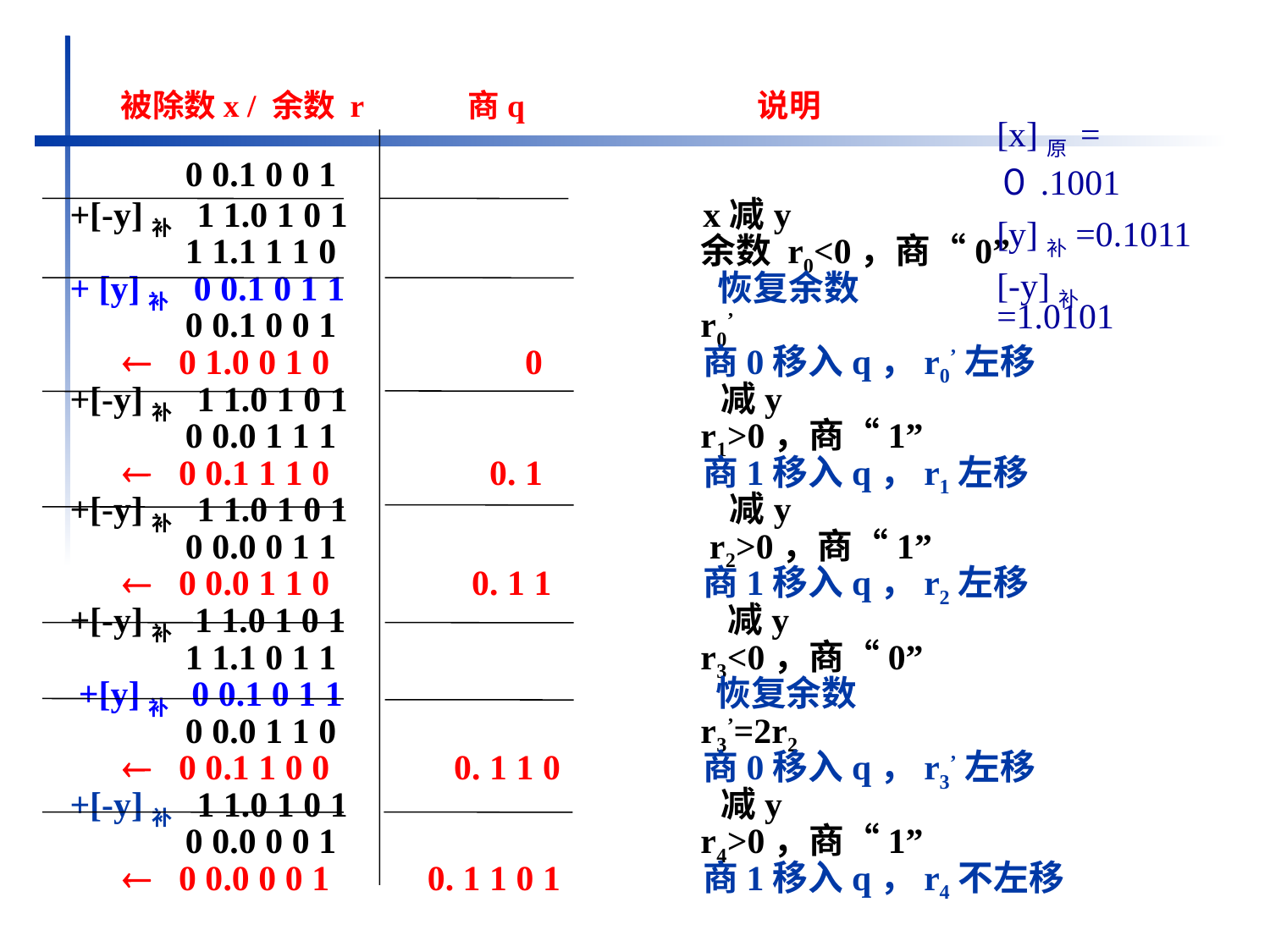

被除数x / 余数 r            商q                            说明
[x]原 =０.1001
[y]补=0.1011
[-y]补=1.0101

             0 0.1 0 0 1
+[-y]补  1 1.0 1 0 1                                        x减y
             1 1.1 1 1 0                                        余数 r0<0，商“0”
+ [y]补  0 0.1 0 1 1                                         恢复余数
             0 0.1 0 0 1                                         r0’
      ←   0 1.0 0 1 0                      0                 商0移入q，r0’左移
+[-y]补  1 1.0 1 0 1                                         减y
             0 0.0 1 1 1                                         r1>0，商“1”
      ←   0 0.1 1 1 0                  0. 1                 商1移入q，r1左移
+[-y]补  1 1.0 1 0 1                                          减y
             0 0.0 0 1 1                                          r2>0，商“1”
      ←   0 0.0 1 1 0                0. 1 1                商1移入q，r2左移
+[-y]补   1 1.0 1 0 1                                          减y
             1 1.1 0 1 1                                         r3<0，商“0”
 +[y]补   0 0.1 0 1 1                                         恢复余数
             0 0.0 1 1 0                                         r3’=2r2
      ←   0 0.1 1 0 0              0. 1 1 0               商0移入q，r3’左移
+[-y]补  1 1.0 1 0 1                                         减y
             0 0.0 0 0 1                                         r4>0，商“1”
      ←   0 0.0 0 0 1           0. 1 1 0 1               商1移入q，r4不左移